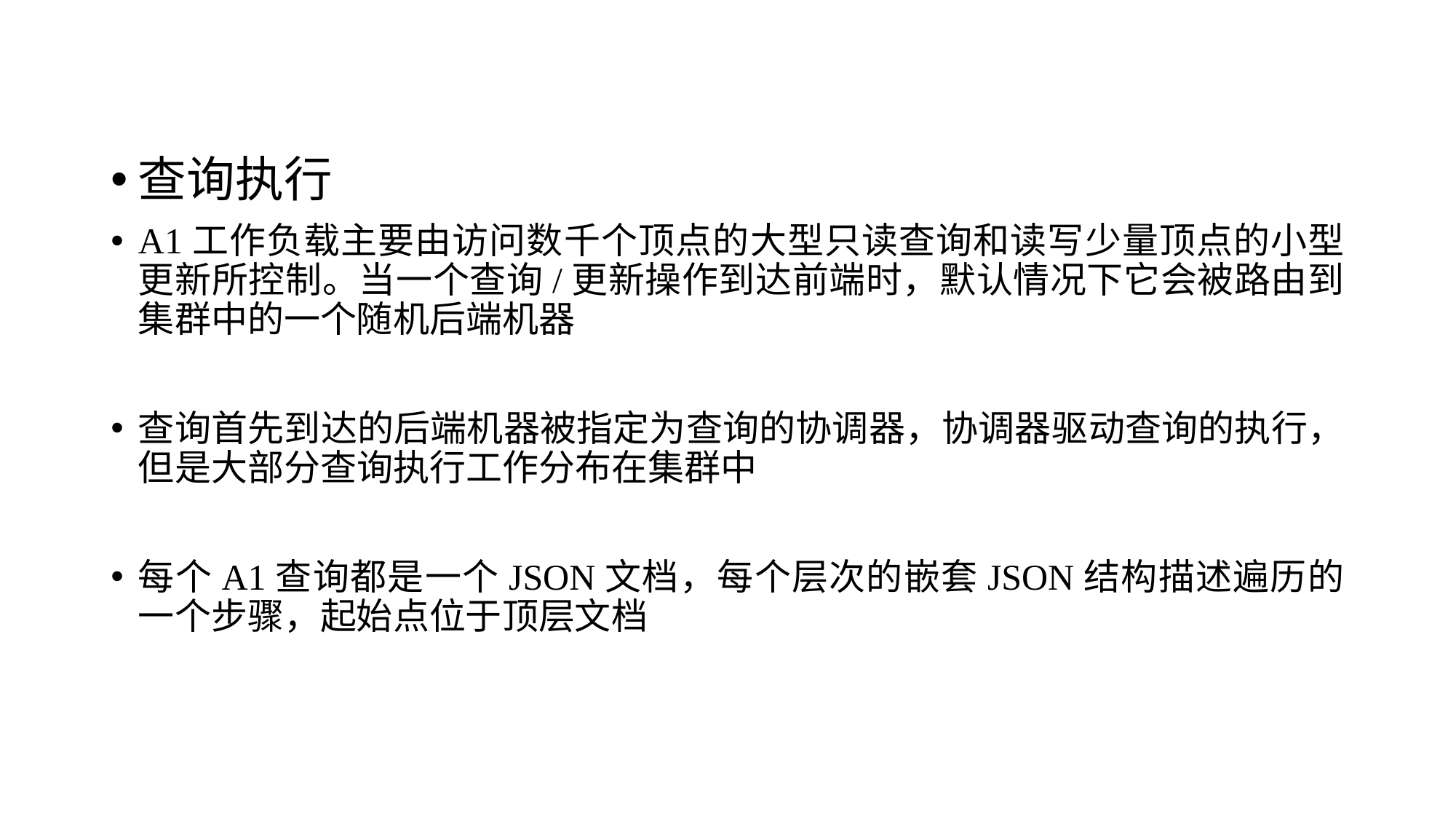

查询执行
A1工作负载主要由访问数千个顶点的大型只读查询和读写少量顶点的小型更新所控制。当一个查询/更新操作到达前端时，默认情况下它会被路由到集群中的一个随机后端机器

查询首先到达的后端机器被指定为查询的协调器，协调器驱动查询的执行，但是大部分查询执行工作分布在集群中

每个A1查询都是一个JSON文档，每个层次的嵌套JSON结构描述遍历的一个步骤，起始点位于顶层文档